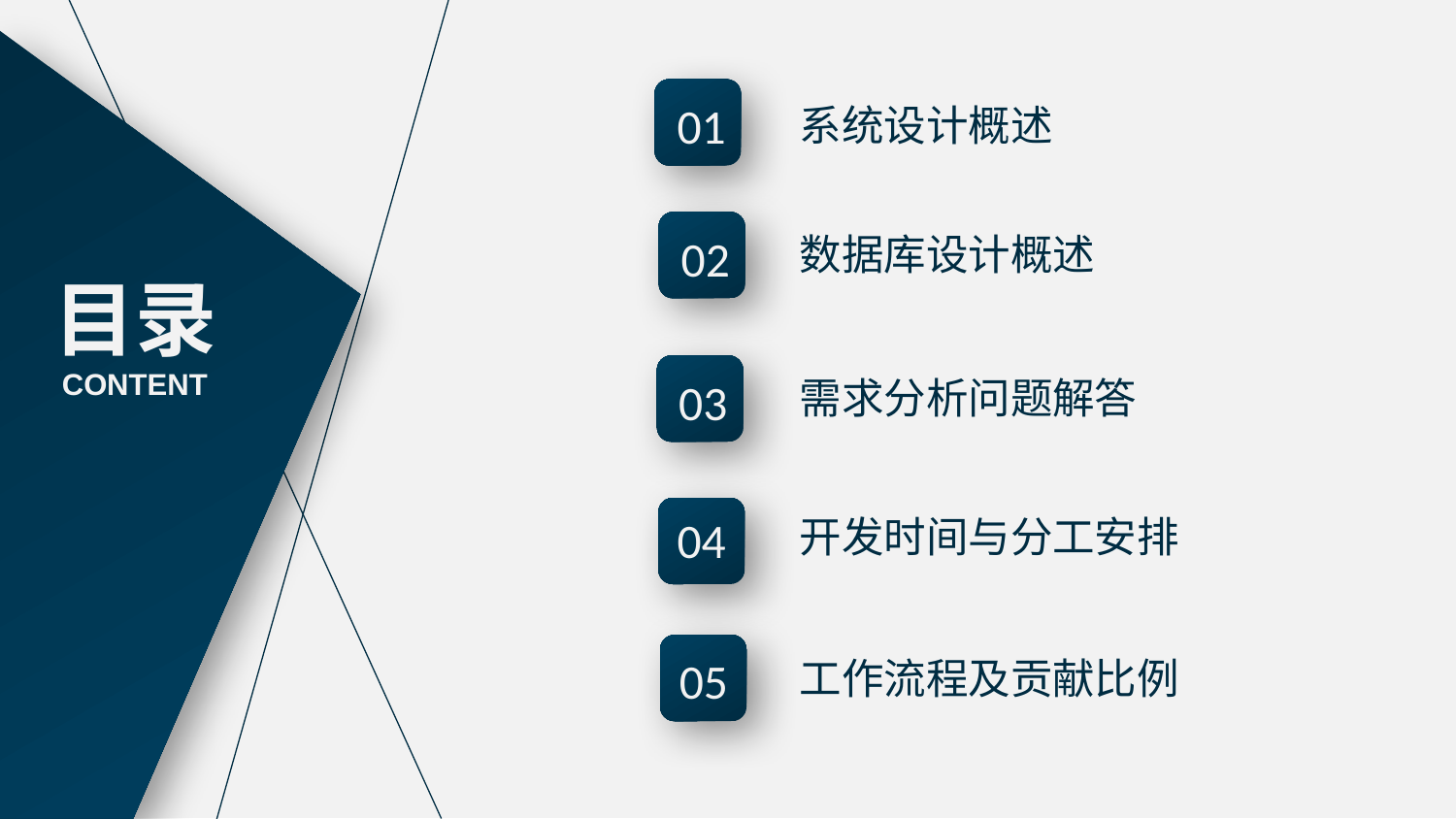

01
系统设计概述

数据库设计概述
02
目录
CONTENT

03
需求分析问题解答

04
开发时间与分工安排

05
工作流程及贡献比例